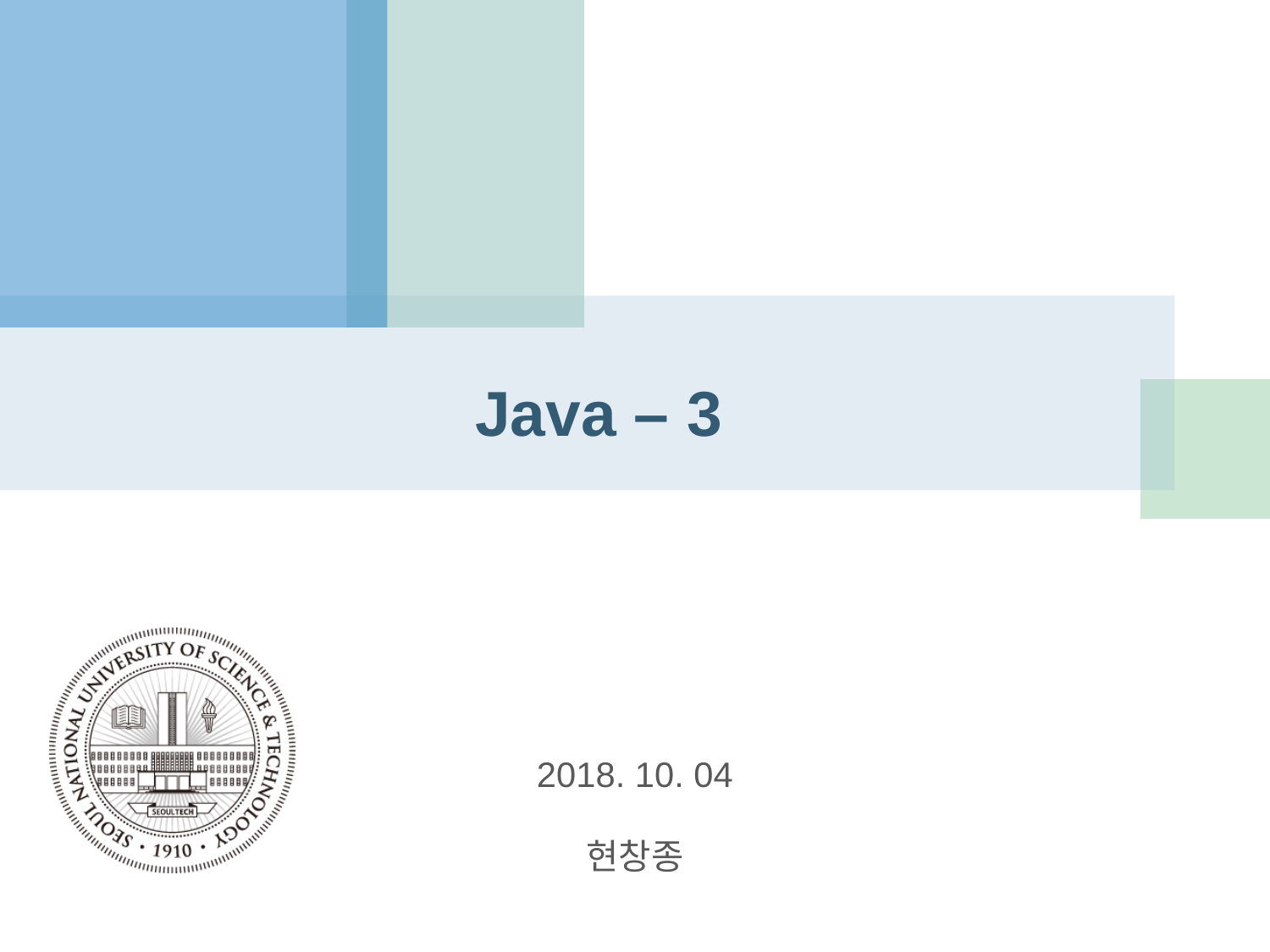

# Java – 3
2018. 10. 04

현창종